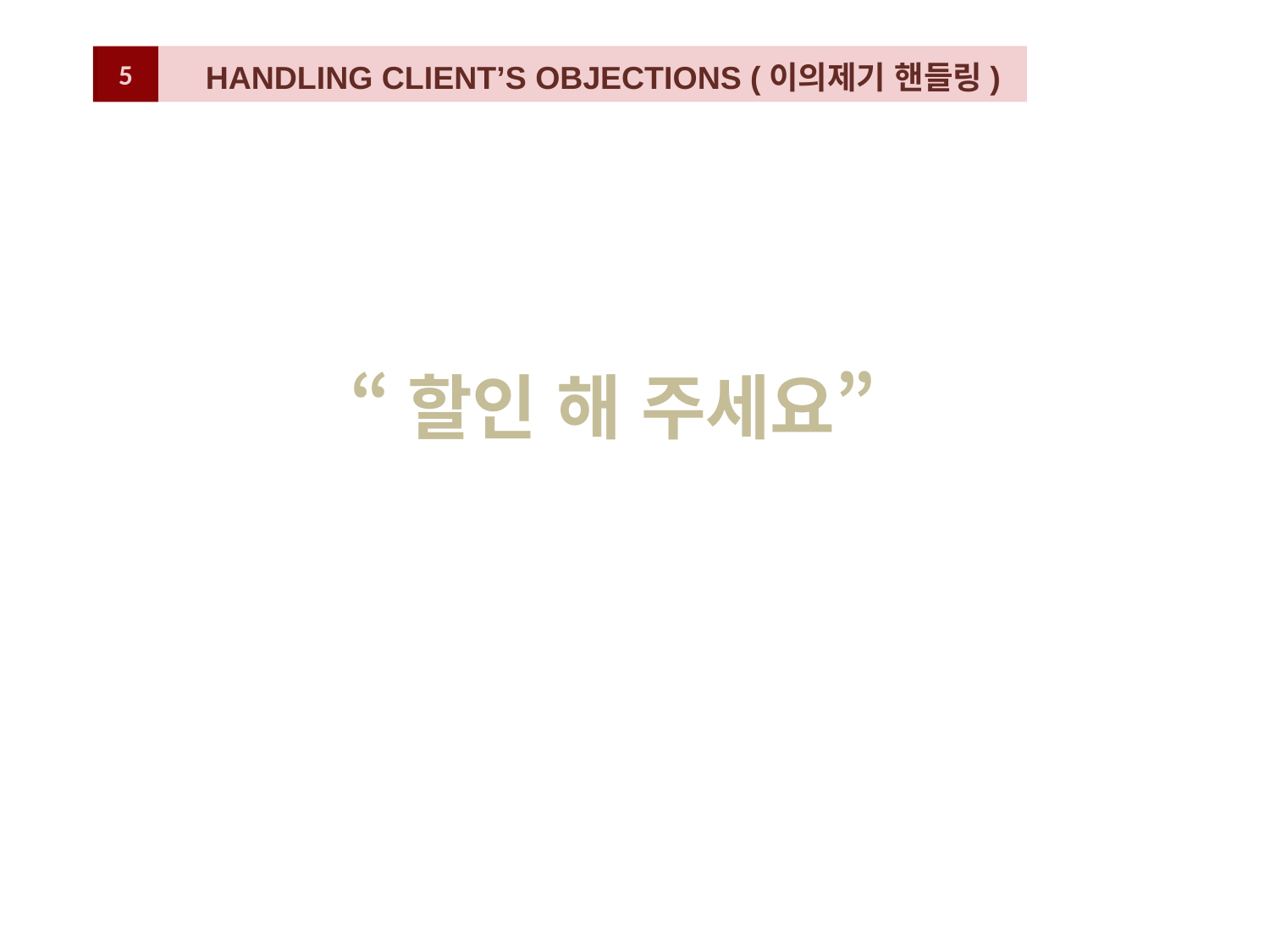

HANDLING CLIENT’S OBJECTIONS (이의제기 핸들링)

5
“할인 해 주세요”